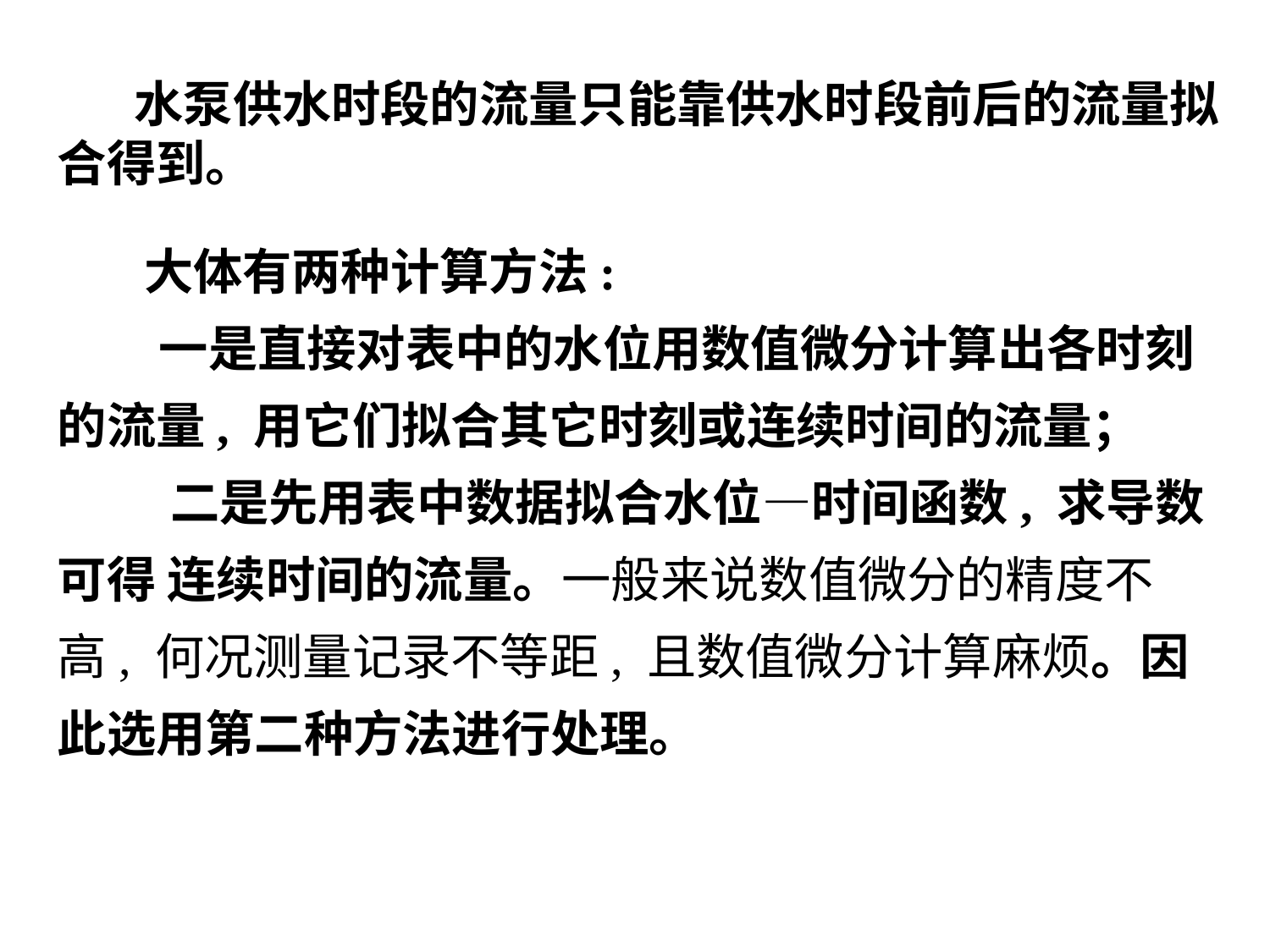

水泵供水时段的流量只能靠供水时段前后的流量拟合得到。
        大体有两种计算方法:
        一是直接对表中的水位用数值微分计算出各时刻的流量, 用它们拟合其它时刻或连续时间的流量；
         二是先用表中数据拟合水位—时间函数, 求导数可得 连续时间的流量。一般来说数值微分的精度不高, 何况测量记录不等距, 且数值微分计算麻烦。因此选用第二种方法进行处理。